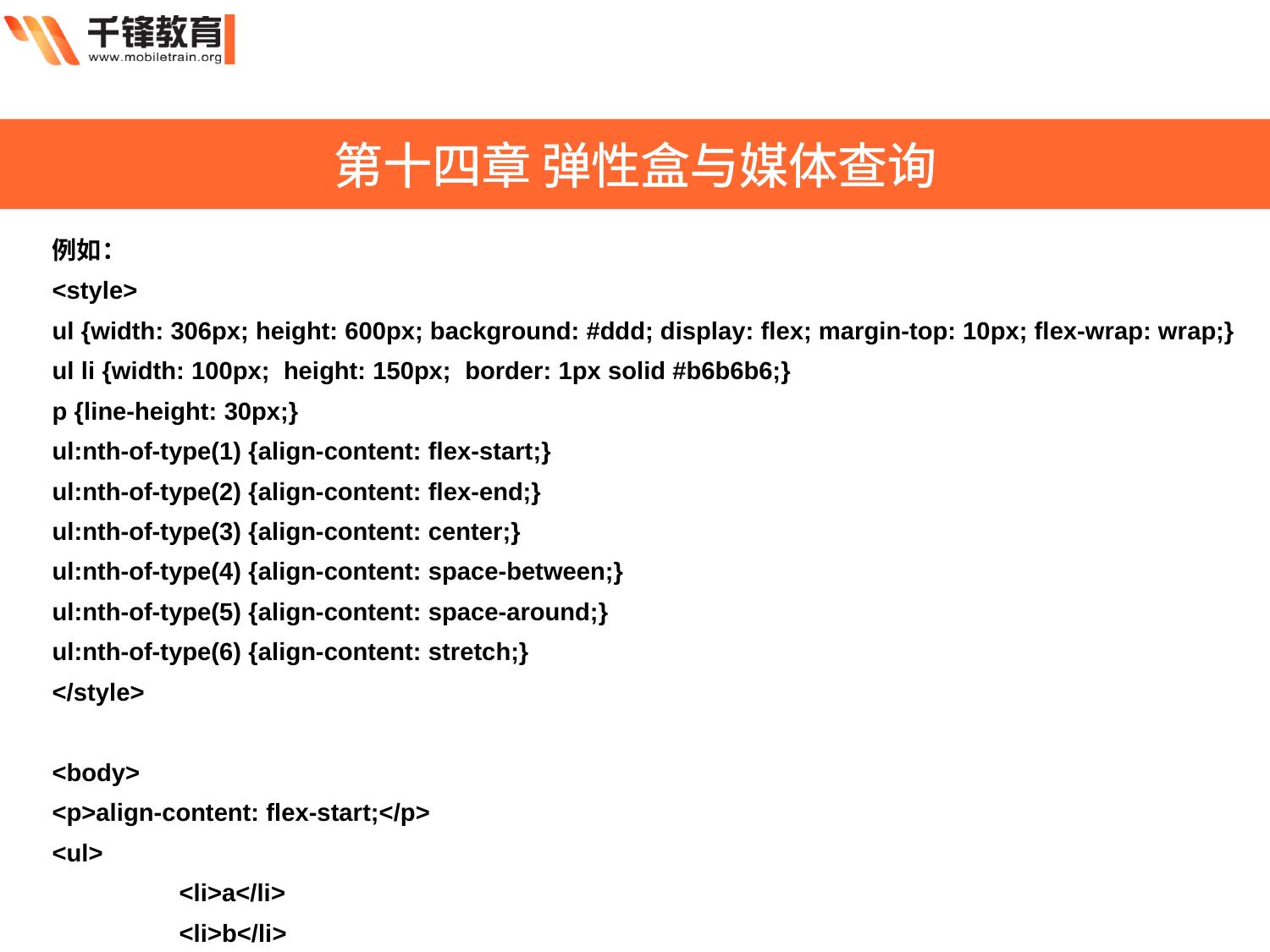

第十四章 弹性盒与媒体查询
例如：
<style>
ul {width: 306px; height: 600px; background: #ddd; display: flex; margin-top: 10px; flex-wrap: wrap;}
ul li {width: 100px;  height: 150px;  border: 1px solid #b6b6b6;}
p {line-height: 30px;}
ul:nth-of-type(1) {align-content: flex-start;}
ul:nth-of-type(2) {align-content: flex-end;}
ul:nth-of-type(3) {align-content: center;}
ul:nth-of-type(4) {align-content: space-between;}
ul:nth-of-type(5) {align-content: space-around;}
ul:nth-of-type(6) {align-content: stretch;}
</style>

<body>
<p>align-content: flex-start;</p>
<ul>
	<li>a</li>
	<li>b</li>
	<li>c</li>
	<li>d</li>
	<li>e</li>
	<li>f</li>
</ul>
<p>align-content: flex-end;</p>
<ul>
	<li>a</li>
	<li>b</li>
	<li>c</li>
	<li>d</li>
	<li>e</li>
	<li>f</li>
</ul>
<p>align-content: center;</p>
<ul>
	<li>a</li>
	<li>b</li>
	<li>c</li>
	<li>d</li>
	<li>e</li>
	<li>f</li>
</ul>
<p>align-content: space-between;</p>
<ul>
	<li >a</li>
	<li>b</li>
	<li>c</li>
	<li>d</li>
	<li>e</li>
	<li>f</li>
</ul>
<p>	align-content: space-round;</p>
<ul>
	<li >a</li>
	<li>b</li>
	<li>c</li>
	<li>d</li>
	<li>e</li>
	<li>f</li>
</ul>
<p>	align-content: stretch;</p>
<ul>
	<li style="padding: 20px;">a</li>
	<li style="padding: 20px;">b</li>
	<li style="padding: 20px;">c</li>
	<li style="padding: 20px;">d</li>
	<li style="padding: 20px;">e</li>
	<li style="padding: 20px;">f</li>
</ul>
</body>